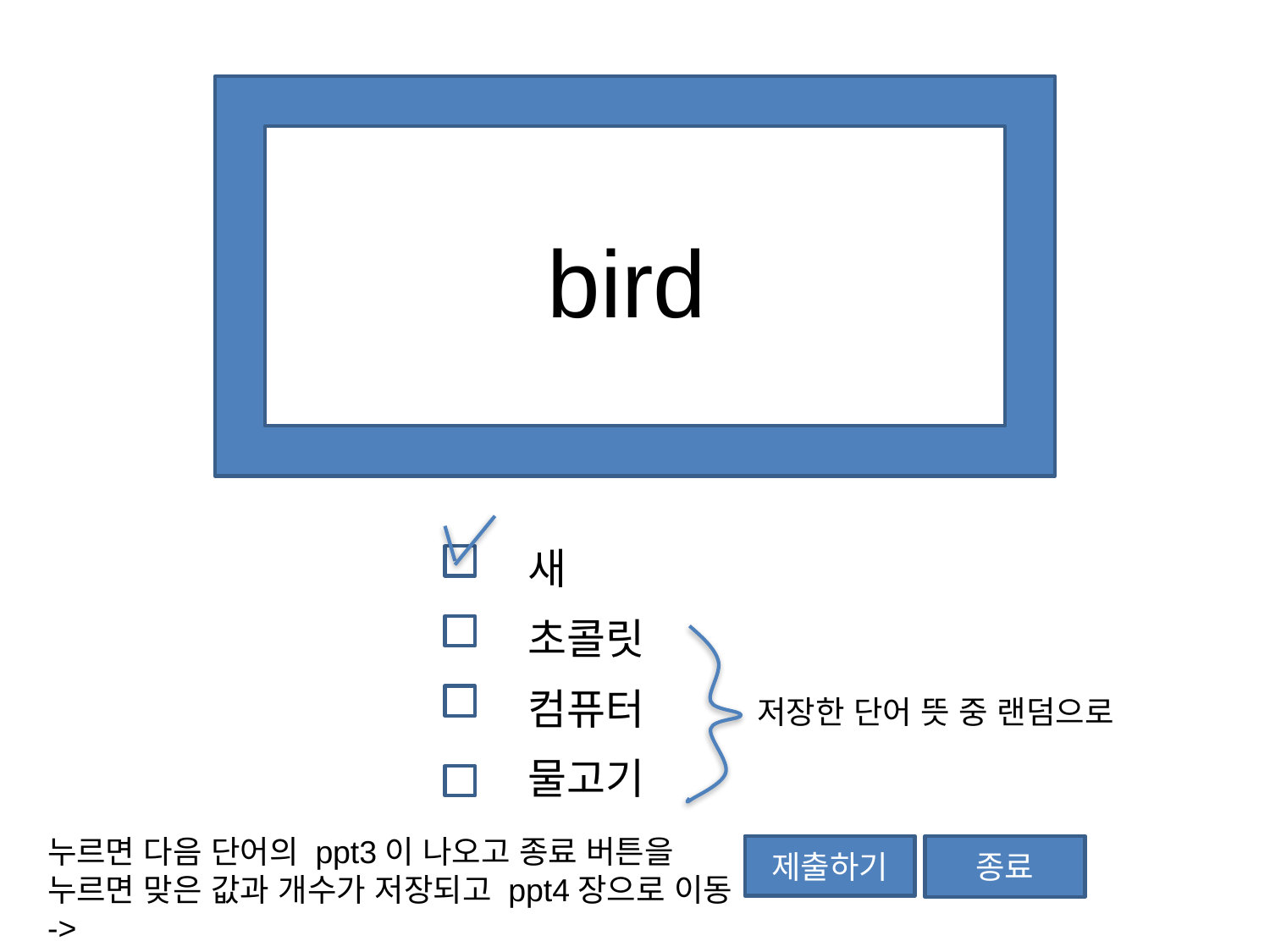

bird
새

초콜릿

컴퓨터

저장한 단어 뜻 중 랜덤으로
물고기

누르면 다음 단어의 ppt3이 나오고 종료 버튼을 누르면 맞은 값과 개수가 저장되고 ppt4장으로 이동 ->
제출하기
종료